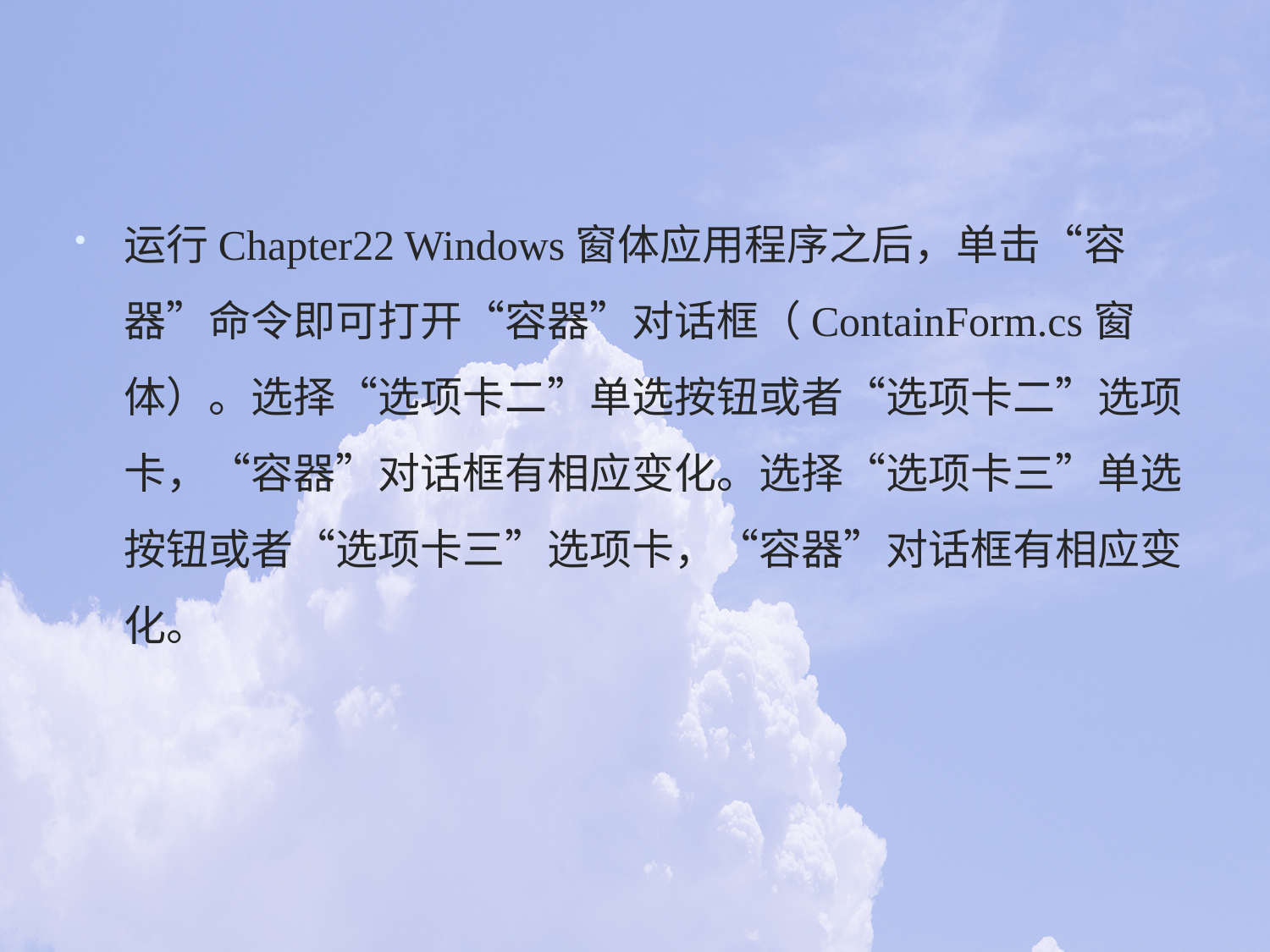

#
运行Chapter22 Windows窗体应用程序之后，单击“容器”命令即可打开“容器”对话框（ContainForm.cs窗体）。选择“选项卡二”单选按钮或者“选项卡二”选项卡，“容器”对话框有相应变化。选择“选项卡三”单选按钮或者“选项卡三”选项卡，“容器”对话框有相应变化。